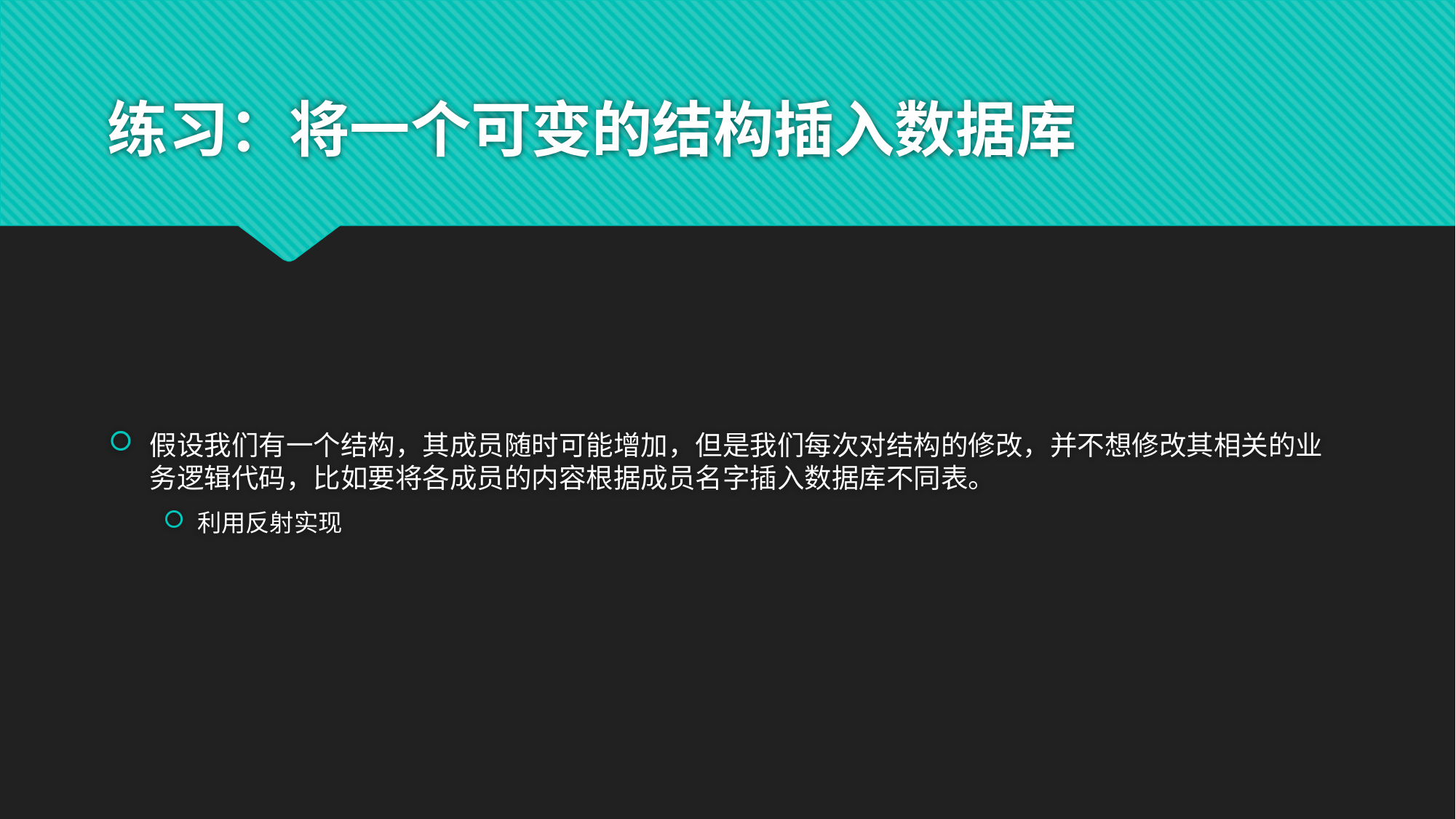

# 练习：将一个可变的结构插入数据库
假设我们有一个结构，其成员随时可能增加，但是我们每次对结构的修改，并不想修改其相关的业务逻辑代码，比如要将各成员的内容根据成员名字插入数据库不同表。
利用反射实现